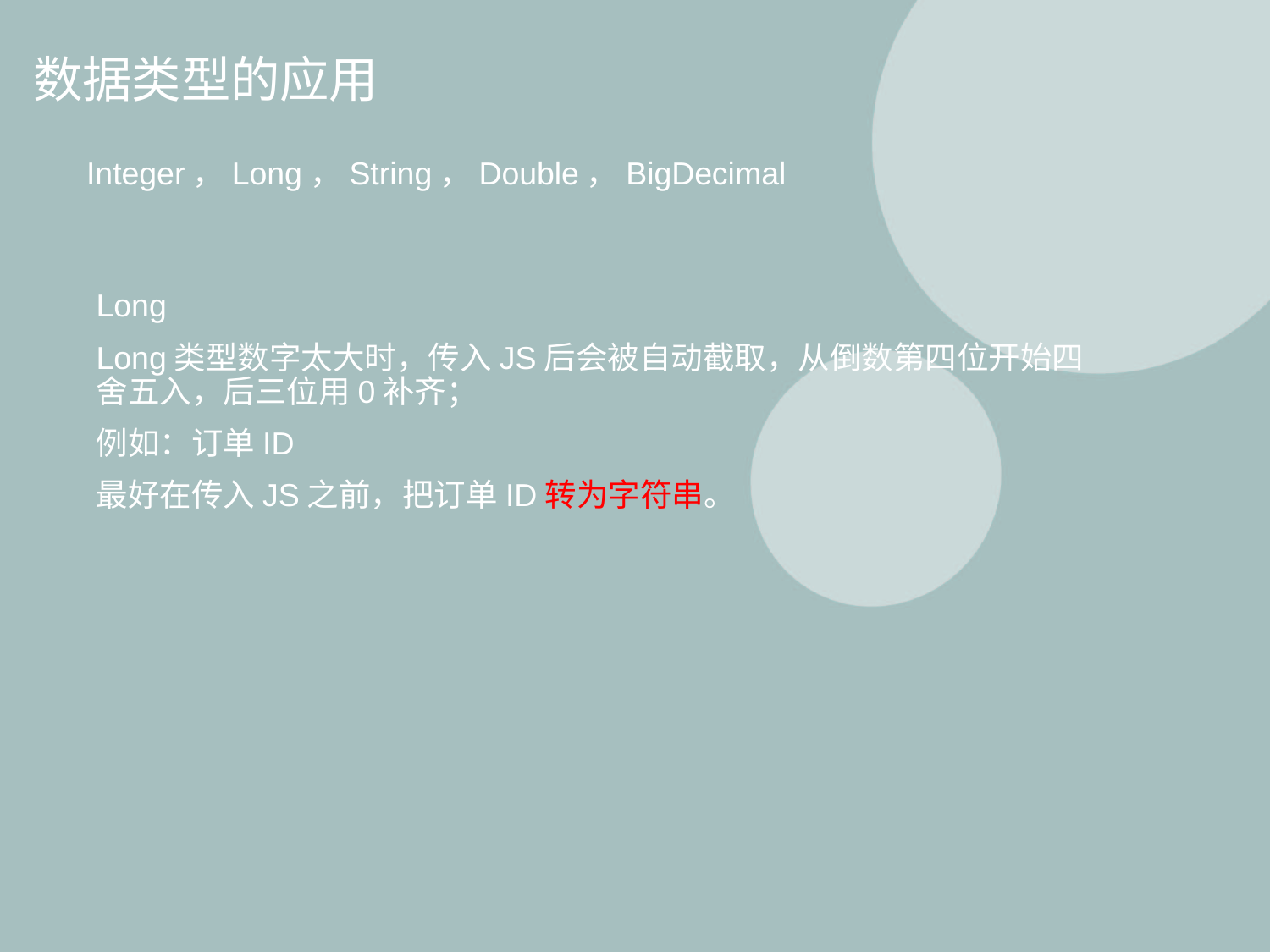

# 数据类型的应用
Integer，Long，String，Double，BigDecimal
Long
Long类型数字太大时，传入JS后会被自动截取，从倒数第四位开始四舍五入，后三位用0补齐；
例如：订单ID
最好在传入JS之前，把订单ID转为字符串。